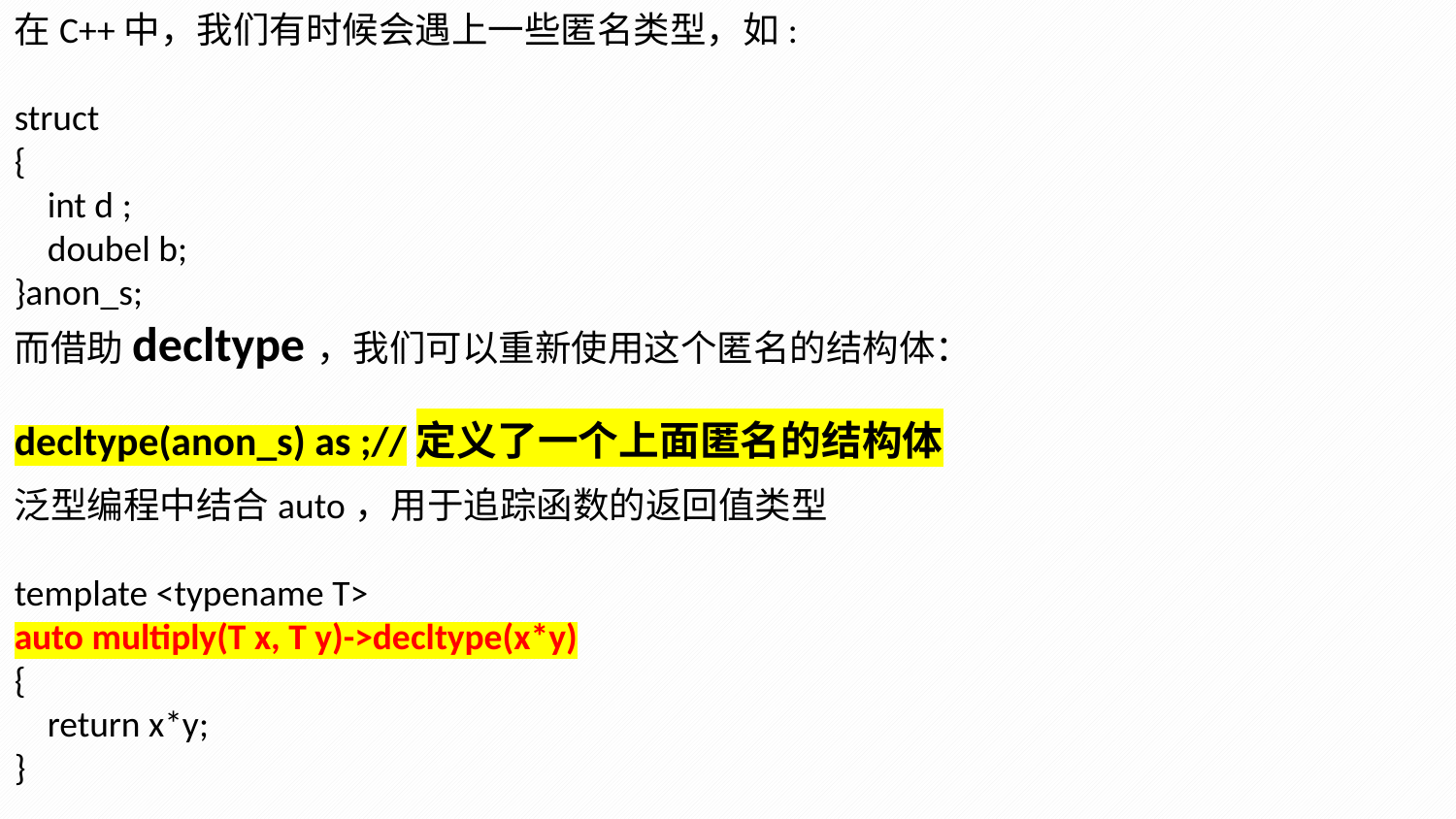

在C++中，我们有时候会遇上一些匿名类型，如:

struct
{
    int d ;
    doubel b;
}anon_s;
而借助decltype，我们可以重新使用这个匿名的结构体：

decltype(anon_s) as ;//定义了一个上面匿名的结构体
泛型编程中结合auto，用于追踪函数的返回值类型

template <typename T>
auto multiply(T x, T y)->decltype(x*y)
{
    return x*y;
}